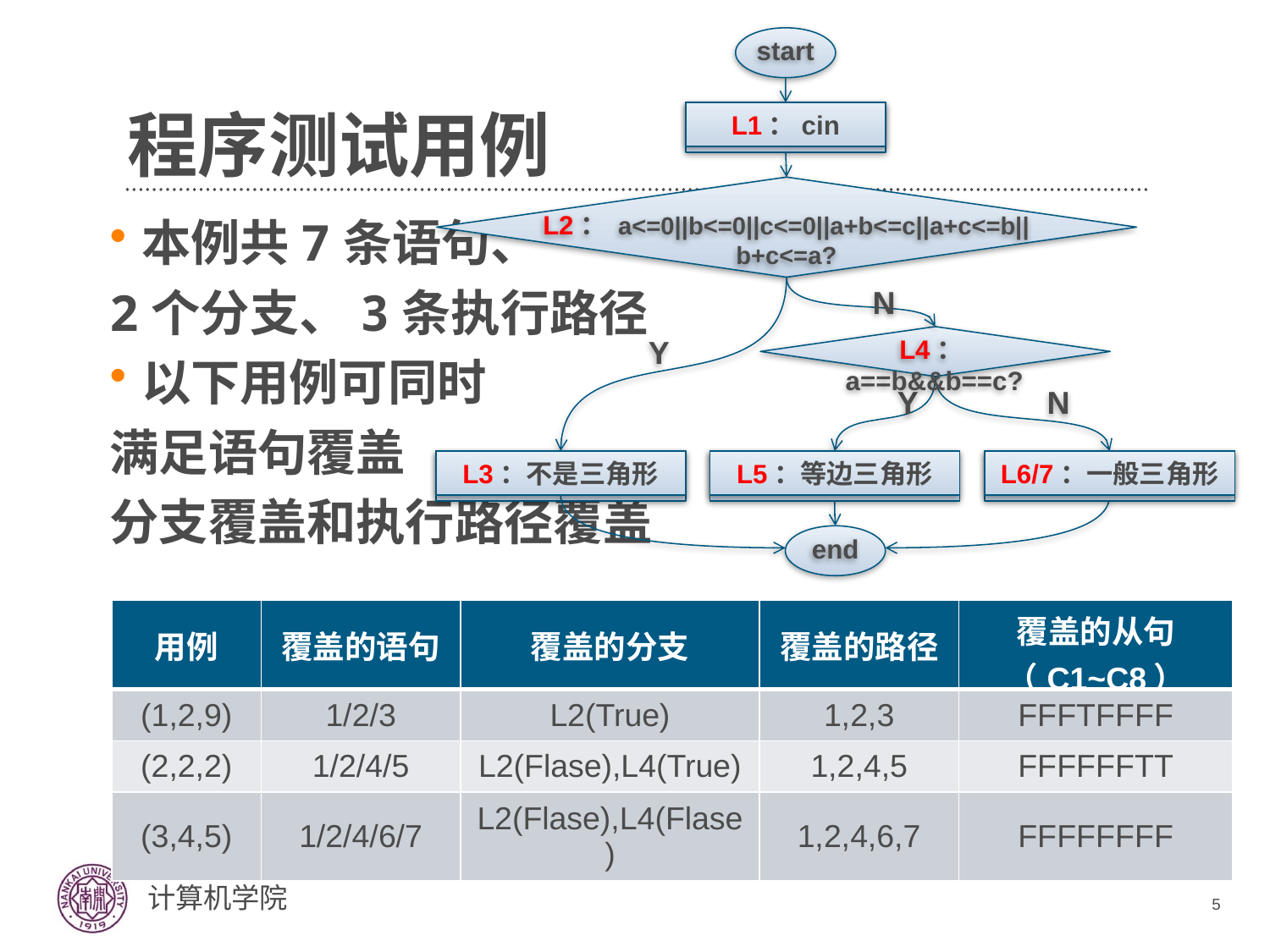

start

L1：cin

L2： a<=0||b<=0||c<=0||a+b<=c||a+c<=b||b+c<=a?
N
Y

L4：a==b&&b==c?
Y
N

L3：不是三角形

L5：等边三角形

L6/7：一般三角形

end
# 程序测试用例
本例共7条语句、
2个分支、3条执行路径
以下用例可同时
满足语句覆盖
分支覆盖和执行路径覆盖

| 用例 | 覆盖的语句 | 覆盖的分支 | 覆盖的路径 | 覆盖的从句（C1~C8） |
| --- | --- | --- | --- | --- |
| (1,2,9) | 1/2/3 | L2(True) | 1,2,3 | FFFTFFFF |
| (2,2,2) | 1/2/4/5 | L2(Flase),L4(True) | 1,2,4,5 | FFFFFFTT |
| (3,4,5) | 1/2/4/6/7 | L2(Flase),L4(Flase) | 1,2,4,6,7 | FFFFFFFF |
5